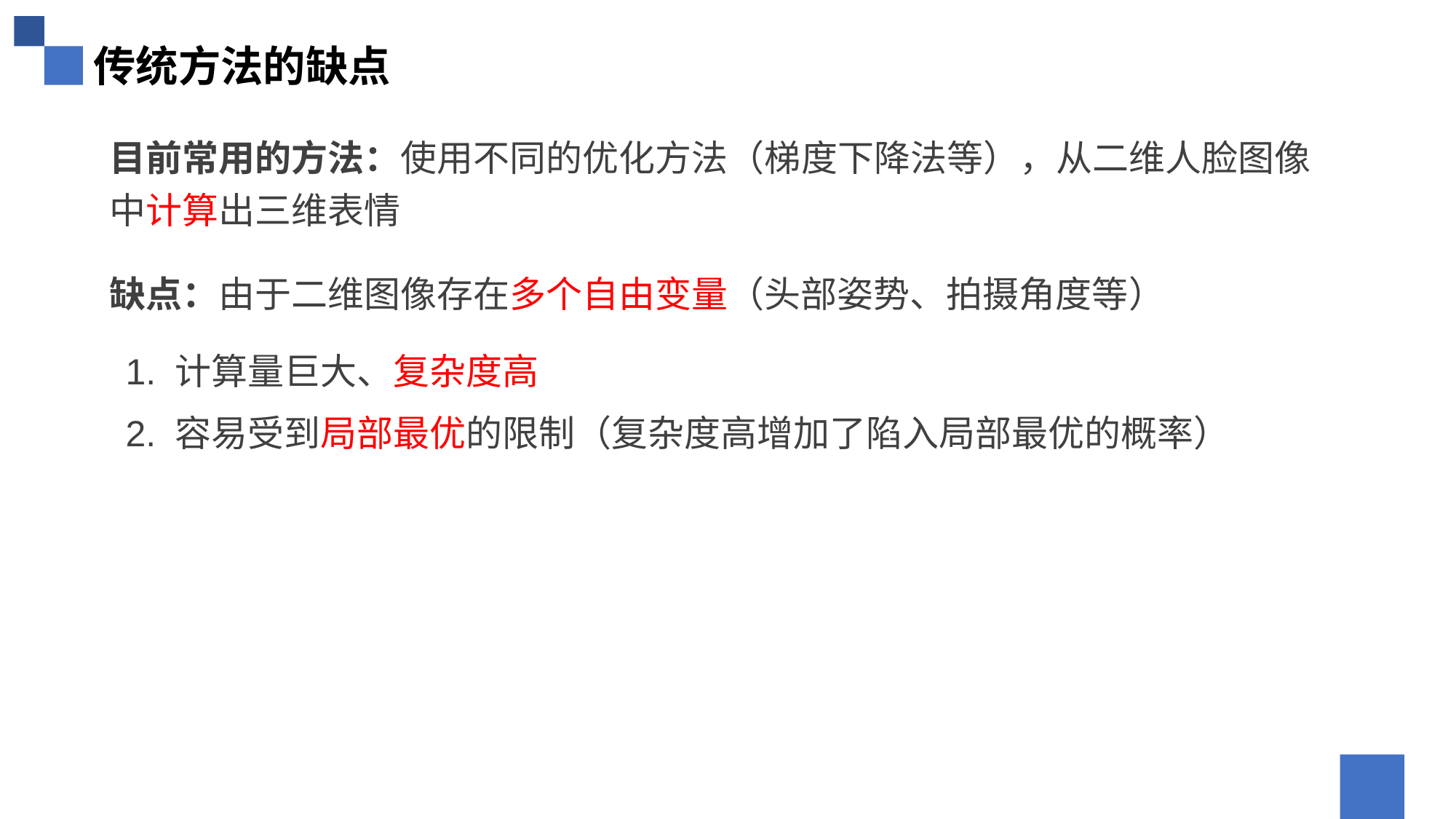

传统方法的缺点
目前常用的方法：使用不同的优化方法（梯度下降法等），从二维人脸图像中计算出三维表情
缺点：由于二维图像存在多个自由变量（头部姿势、拍摄角度等）
1. 计算量巨大、复杂度高
2. 容易受到局部最优的限制（复杂度高增加了陷入局部最优的概率）